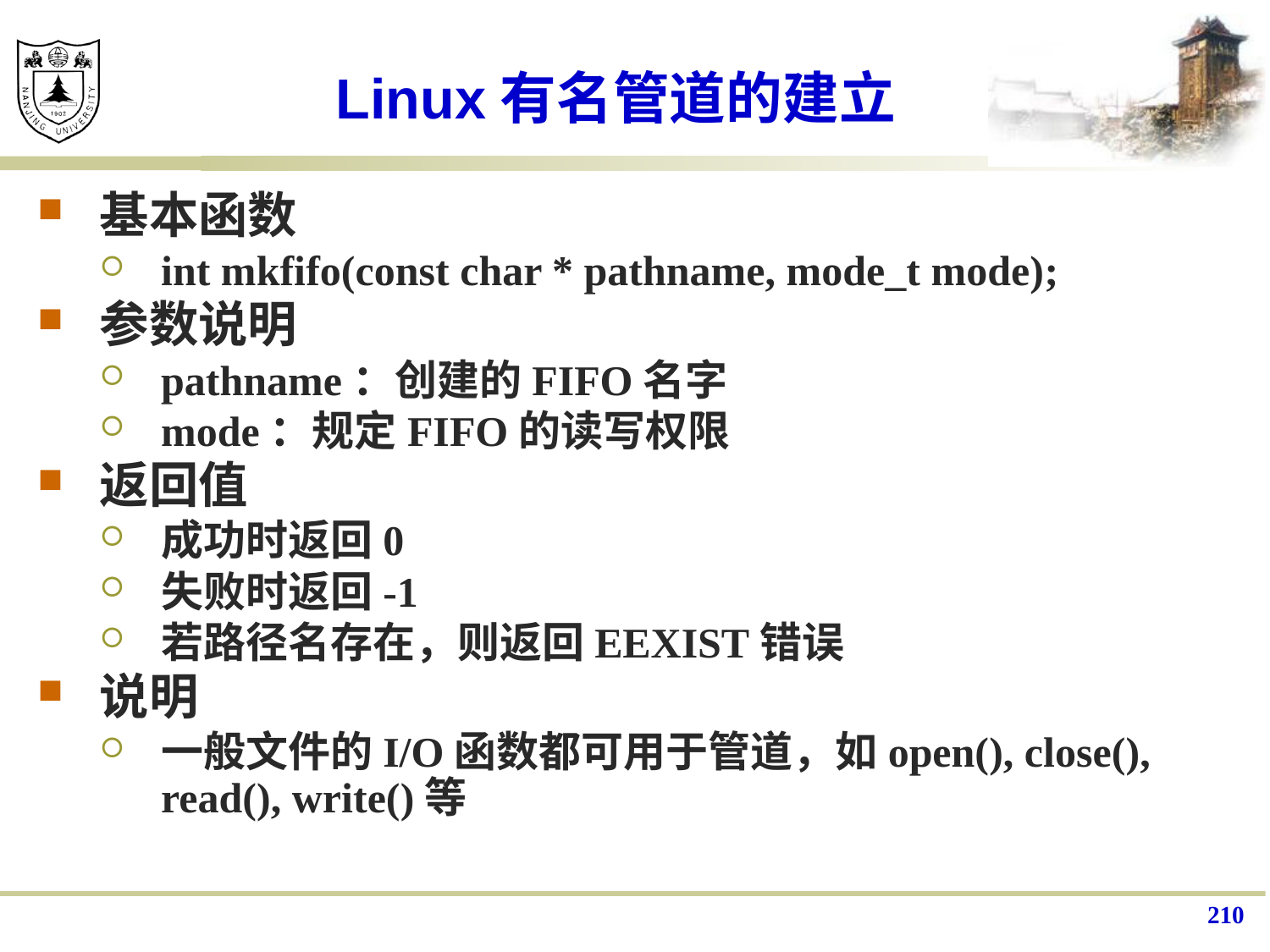

# Linux有名管道的建立
基本函数
int mkfifo(const char * pathname, mode_t mode);
参数说明
pathname：创建的FIFO名字
mode：规定FIFO的读写权限
返回值
成功时返回0
失败时返回-1
若路径名存在，则返回EEXIST错误
说明
一般文件的I/O函数都可用于管道，如open(), close(), read(), write()等
210